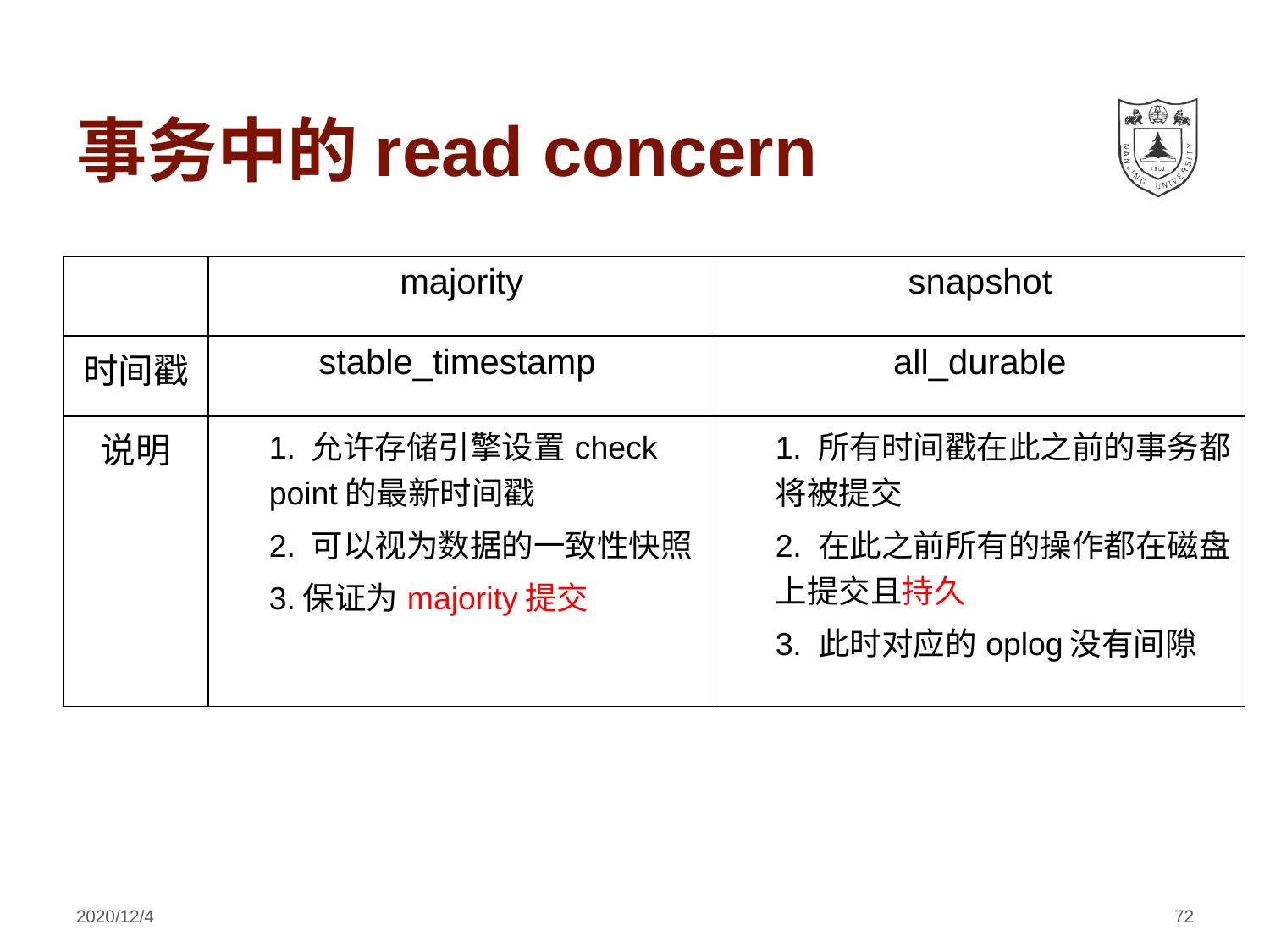

# 事务中的read concern

|  | majority | snapshot |
| --- | --- | --- |
| 时间戳 | stable\_timestamp | all\_durable |
| 说明 | 1. 允许存储引擎设置check point的最新时间戳 2. 可以视为数据的一致性快照 3.保证为majority提交 | 1. 所有时间戳在此之前的事务都将被提交 2. 在此之前所有的操作都在磁盘上提交且持久 3. 此时对应的oplog没有间隙 |
2020/12/4

72